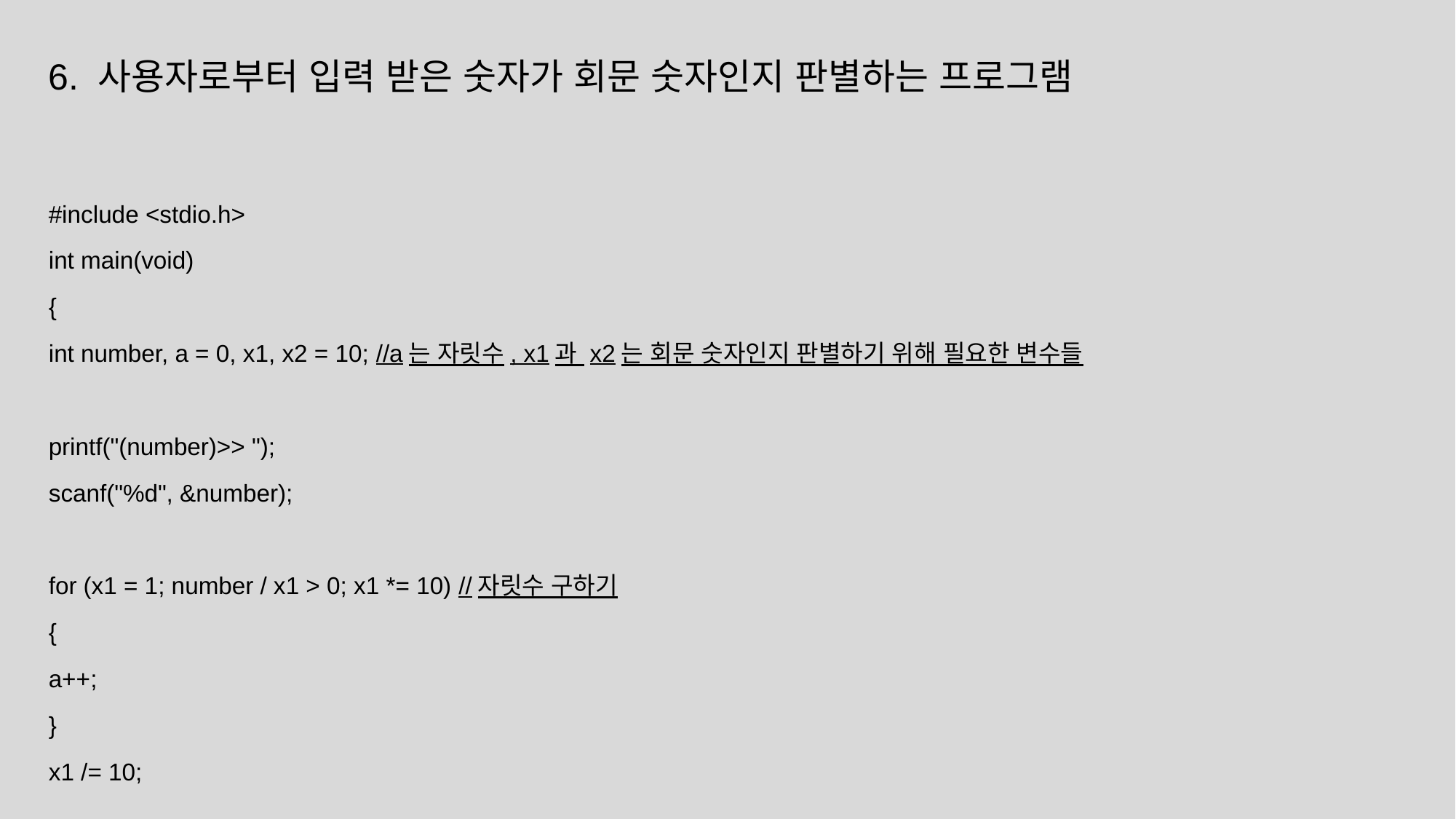

6. 사용자로부터 입력 받은 숫자가 회문 숫자인지 판별하는 프로그램

#include <stdio.h>
int main(void)
{
int number, a = 0, x1, x2 = 10; //a는 자릿수, x1과 x2는 회문 숫자인지 판별하기 위해 필요한 변수들

printf("(number)>> ");
scanf("%d", &number);

for (x1 = 1; number / x1 > 0; x1 *= 10) //자릿수 구하기
{
a++;
}
x1 /= 10;